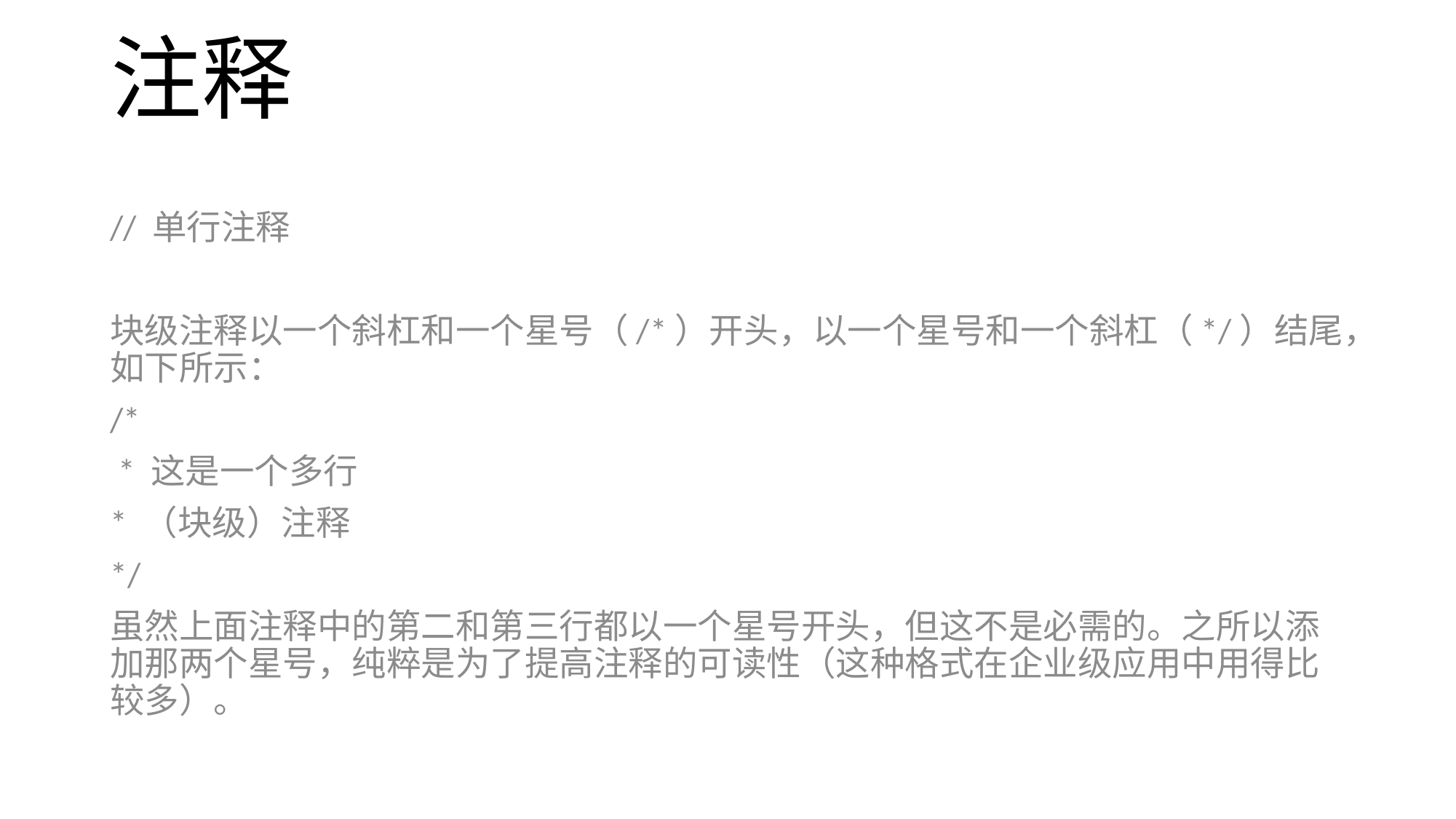

# 注释

// 单行注释

块级注释以一个斜杠和一个星号（/*）开头，以一个星号和一个斜杠（*/）结尾，如下所示：
/*
 * 这是一个多行
* （块级）注释
*/
虽然上面注释中的第二和第三行都以一个星号开头，但这不是必需的。之所以添加那两个星号，纯粹是为了提高注释的可读性（这种格式在企业级应用中用得比较多）。